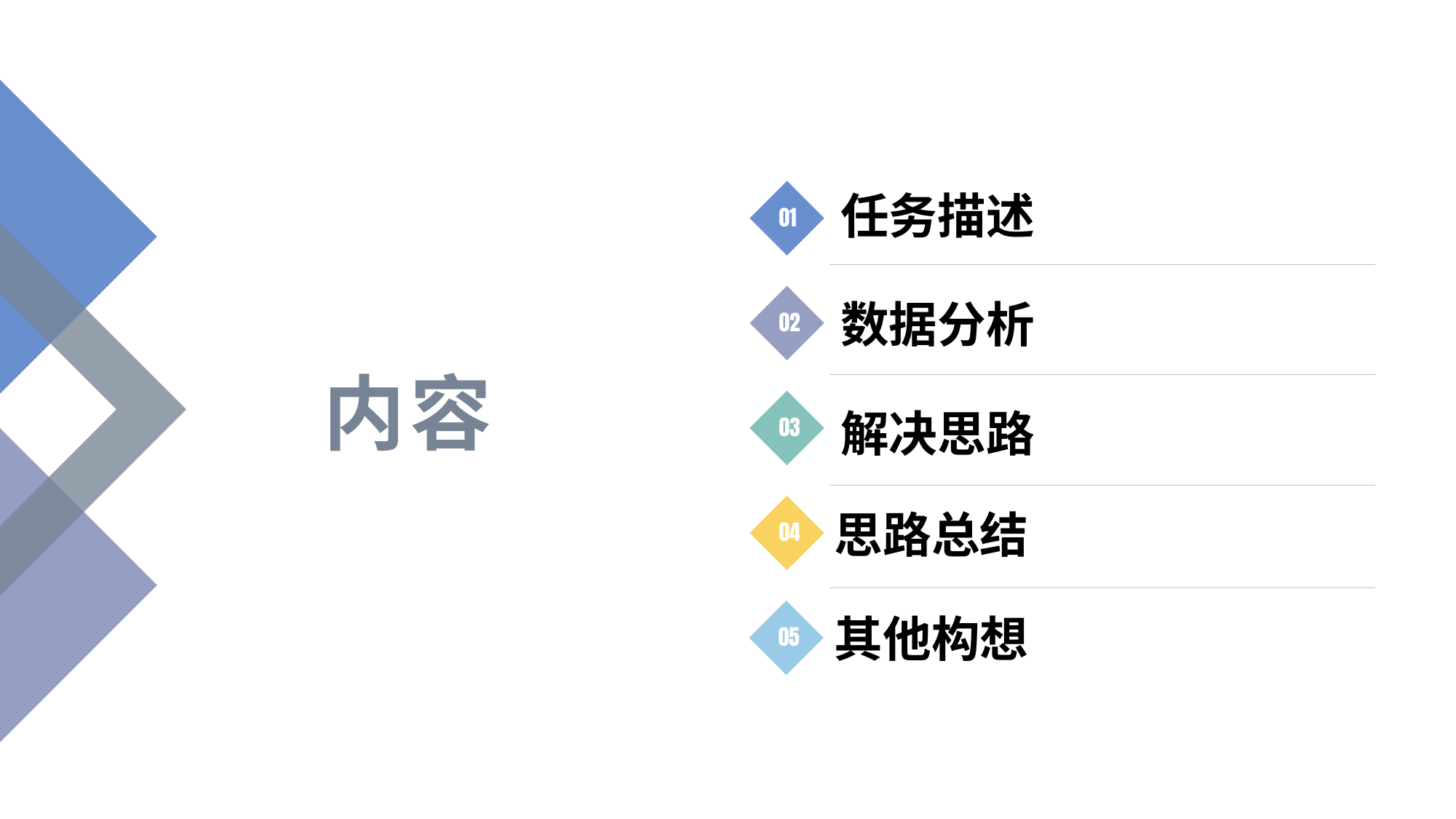

01
任务描述
02
数据分析
内容
03
解决思路
04
思路总结
05
其他构想